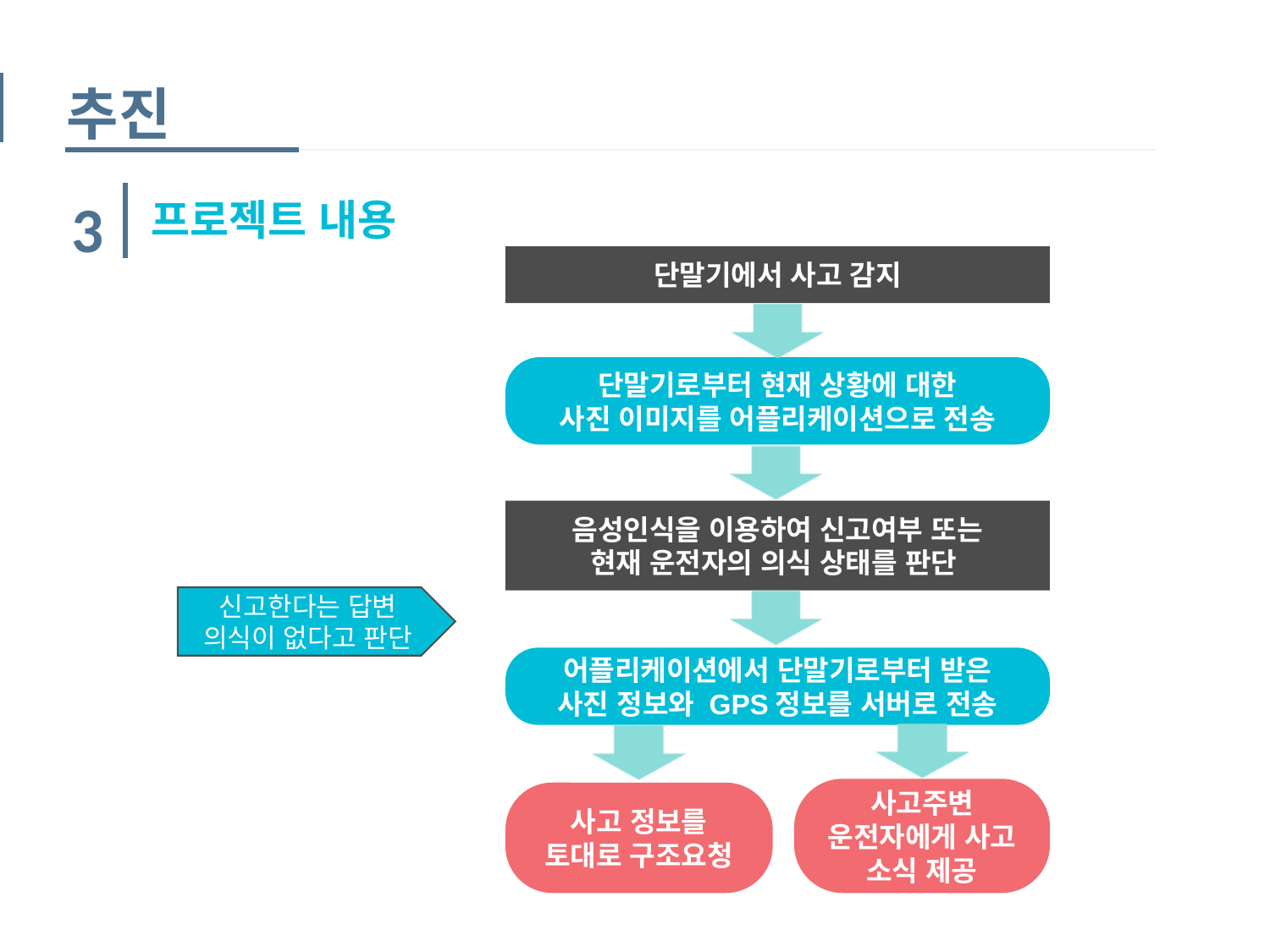

추진
3
프로젝트 내용
단말기에서 사고 감지

단말기로부터 현재 상황에 대한
사진 이미지를 어플리케이션으로 전송

음성인식을 이용하여 신고여부 또는
현재 운전자의 의식 상태를 판단
신고한다는 답변
의식이 없다고 판단

어플리케이션에서 단말기로부터 받은
사진 정보와 GPS정보를 서버로 전송

사고주변 운전자에게 사고 소식 제공
사고 정보를 토대로 구조요청